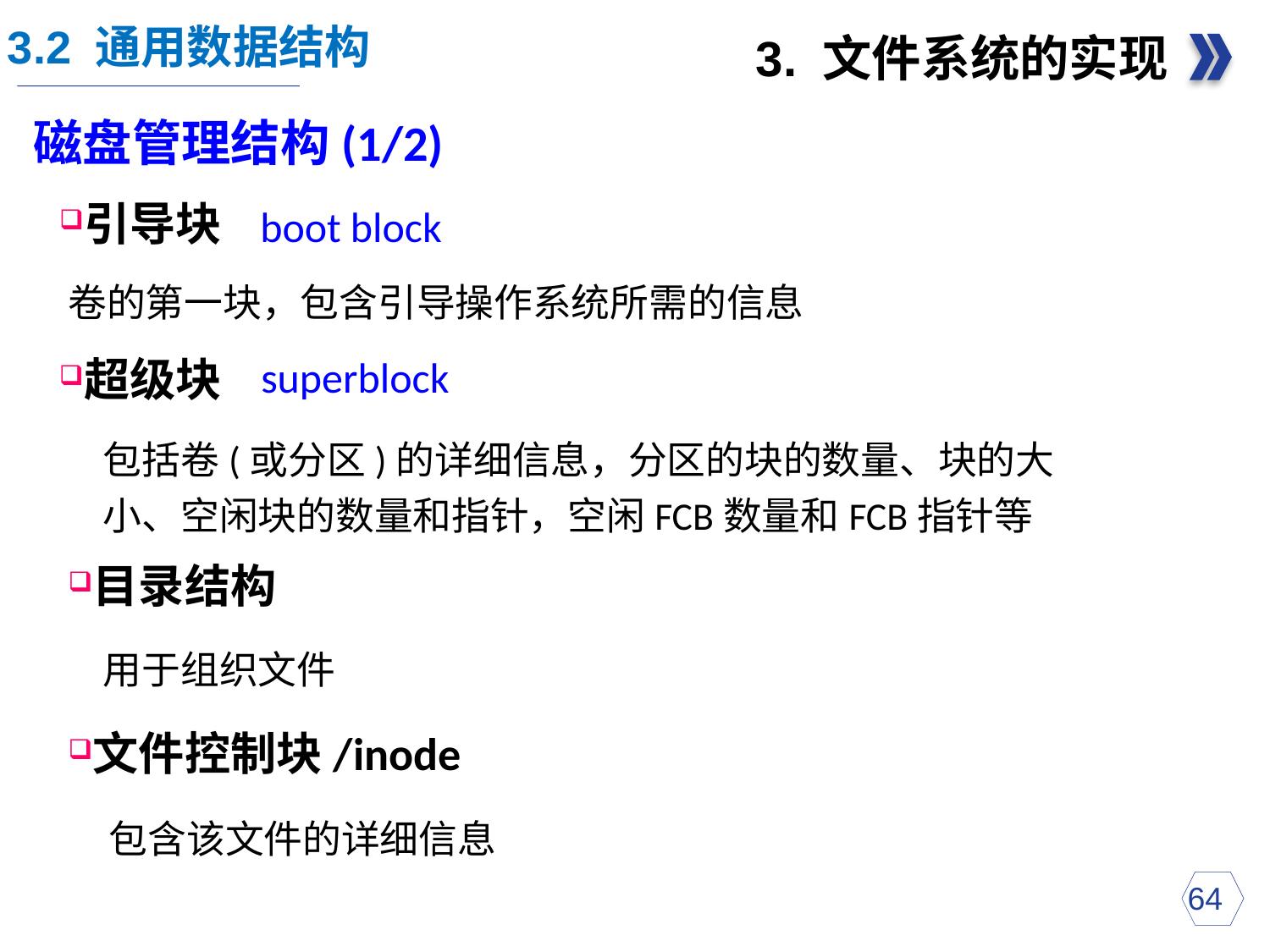

3.2 通用数据结构
3. 文件系统的实现

磁盘管理结构(1/2)
boot block
引导块
卷的第一块，包含引导操作系统所需的信息
superblock
超级块
包括卷(或分区)的详细信息，分区的块的数量、块的大小、空闲块的数量和指针，空闲FCB数量和FCB指针等
目录结构
用于组织文件
文件控制块/inode
包含该文件的详细信息

 64